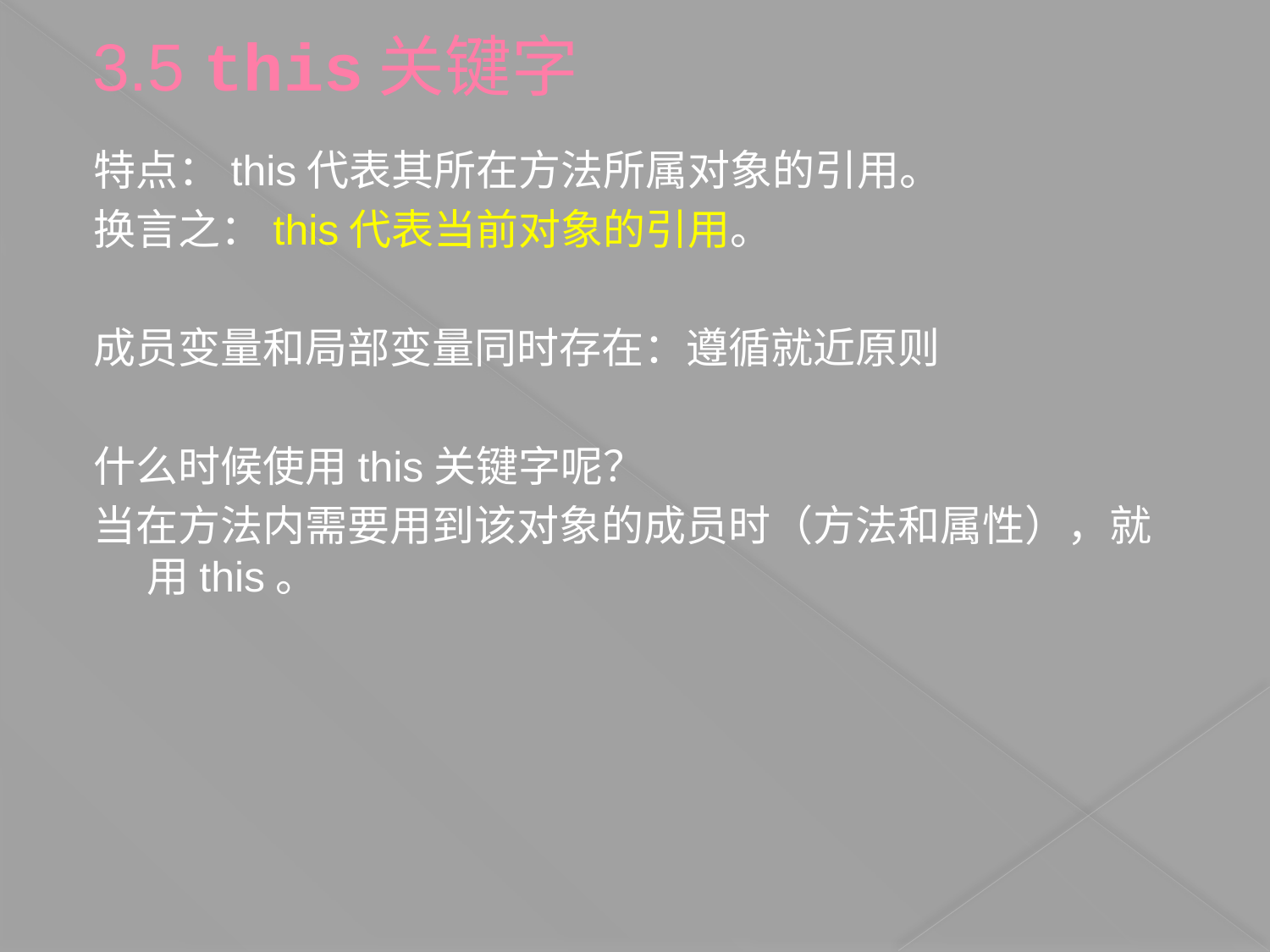

3.5 this关键字
# 特点：this代表其所在方法所属对象的引用。
换言之：this代表当前对象的引用。

成员变量和局部变量同时存在：遵循就近原则

什么时候使用this关键字呢？
当在方法内需要用到该对象的成员时（方法和属性），就用this。